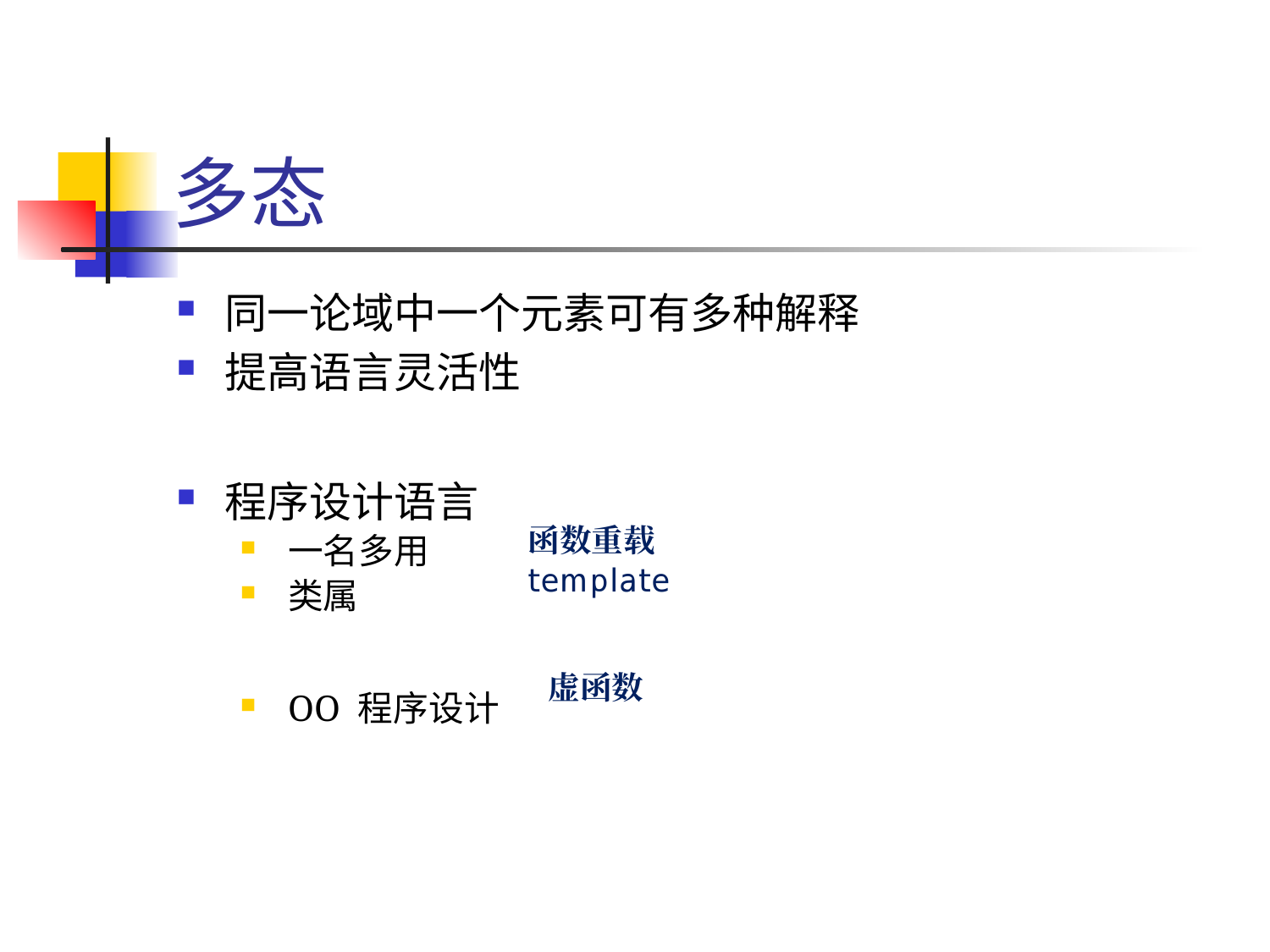

# 多态
同一论域中一个元素可有多种解释
提高语言灵活性

程序设计语言
一名多用
类属

OO 程序设计
函数重载
template
虚函数